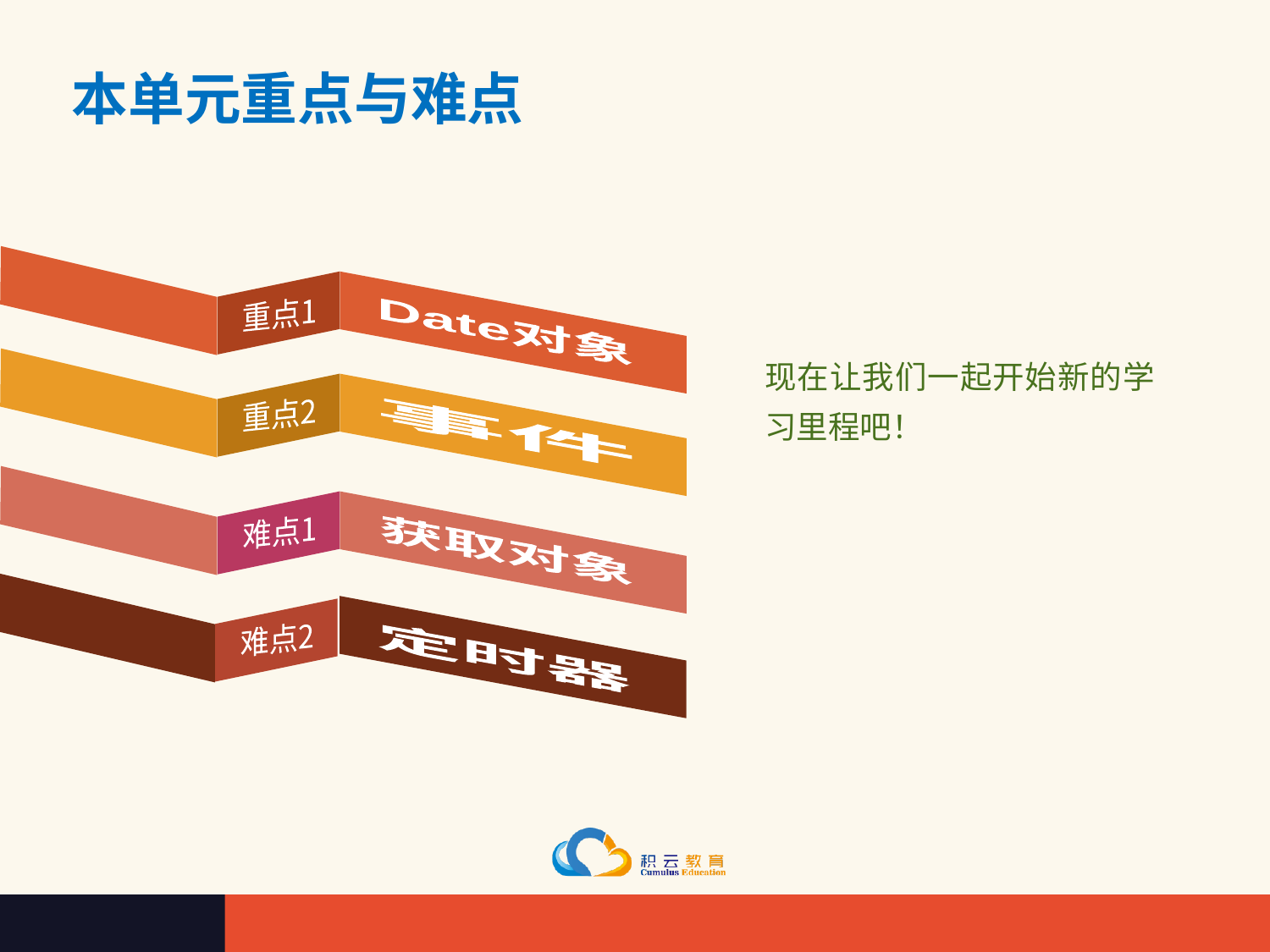

# 本单元重点与难点

Date对象
重点1
现在让我们一起开始新的学习里程吧！

重点2
事件

input的checked属性
难点1
获取对象

难点2
定时器